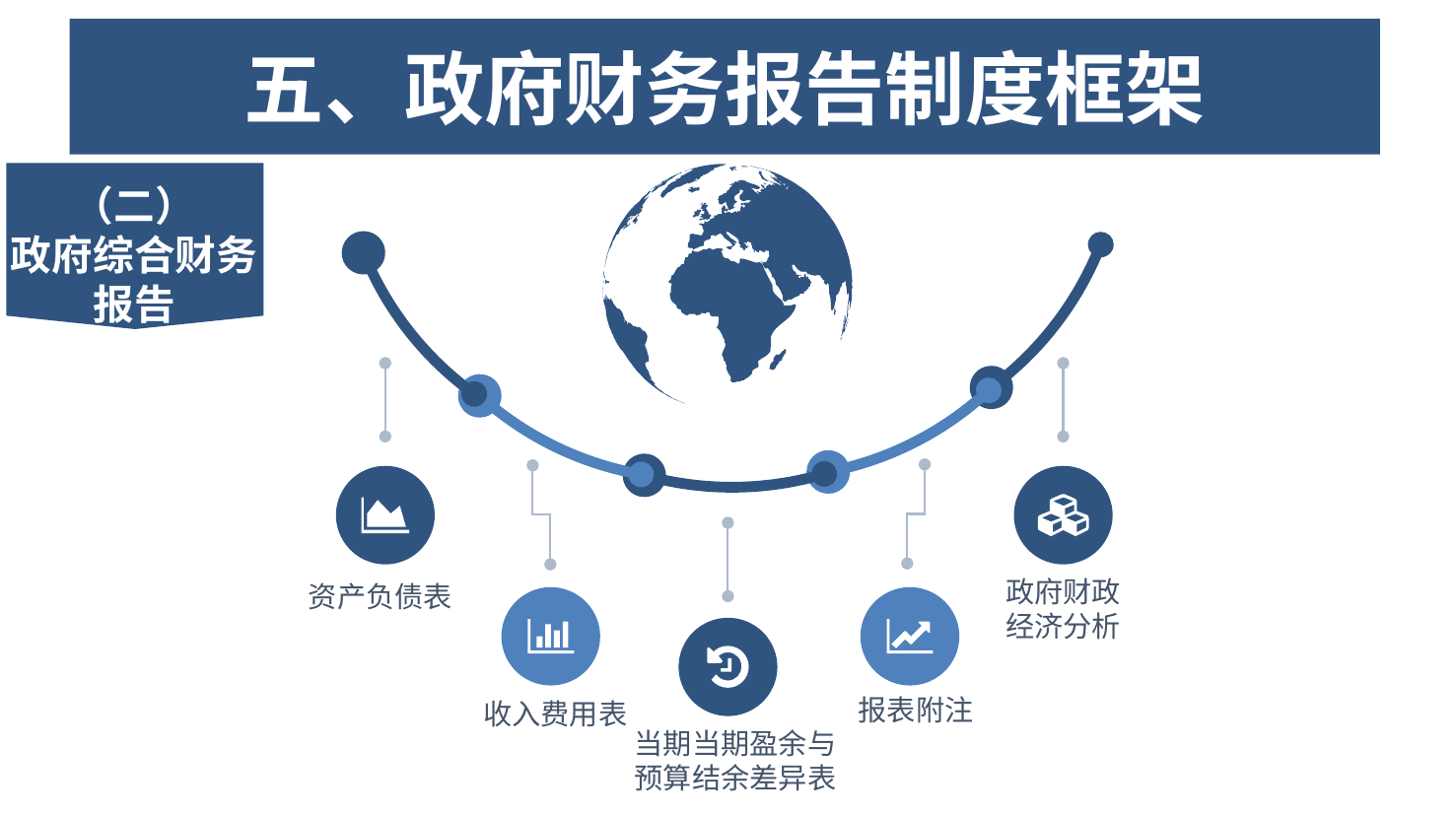

单击添加标题
五、政府财务报告制度框架

（二）
政府综合财务
报告

政府财政经济分析
资产负债表

报表附注
收入费用表
当期当期盈余与预算结余差异表